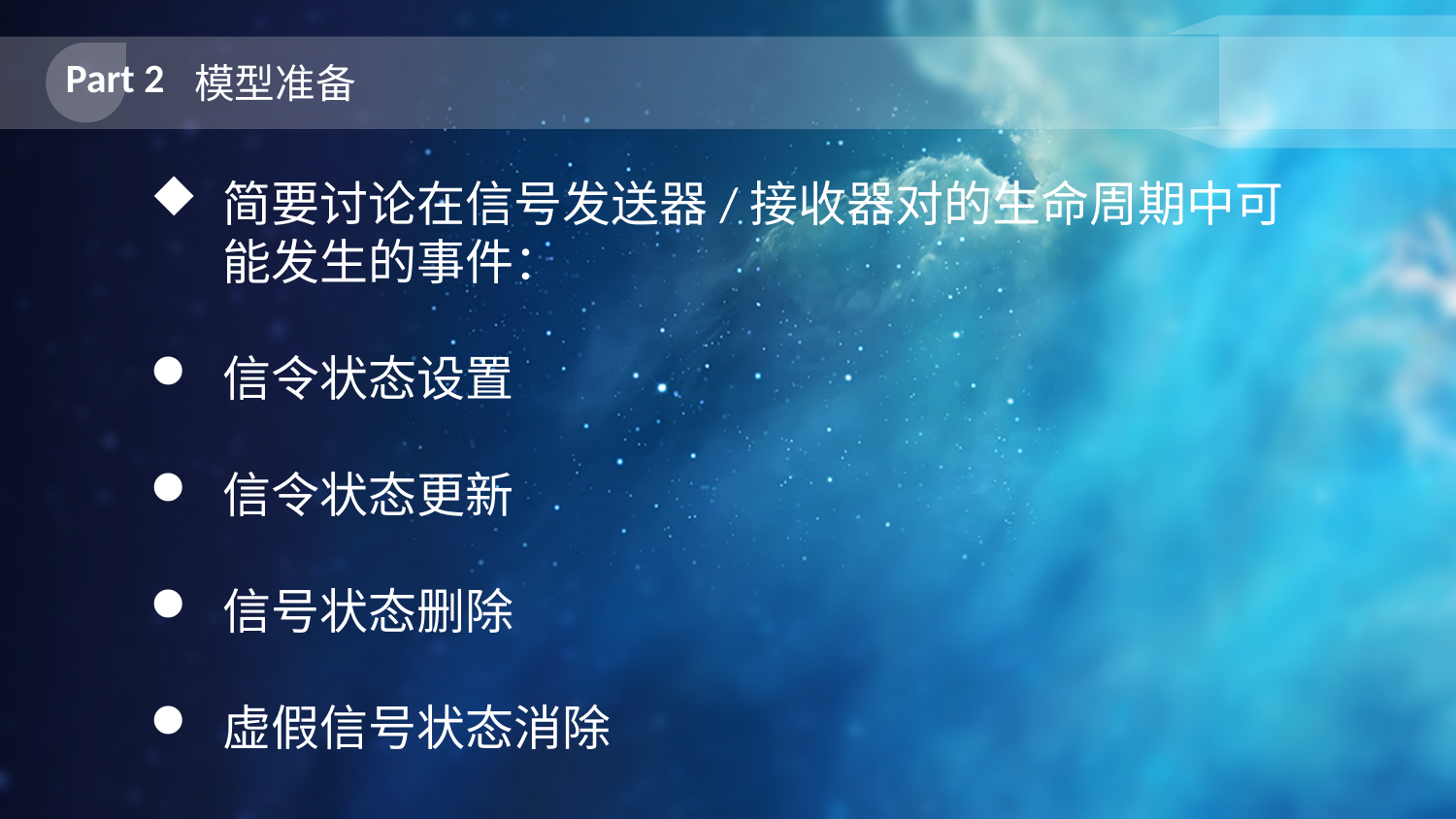

Part 2
模型准备
简要讨论在信号发送器/接收器对的生命周期中可能发生的事件：

信令状态设置

信令状态更新

信号状态删除

虚假信号状态消除